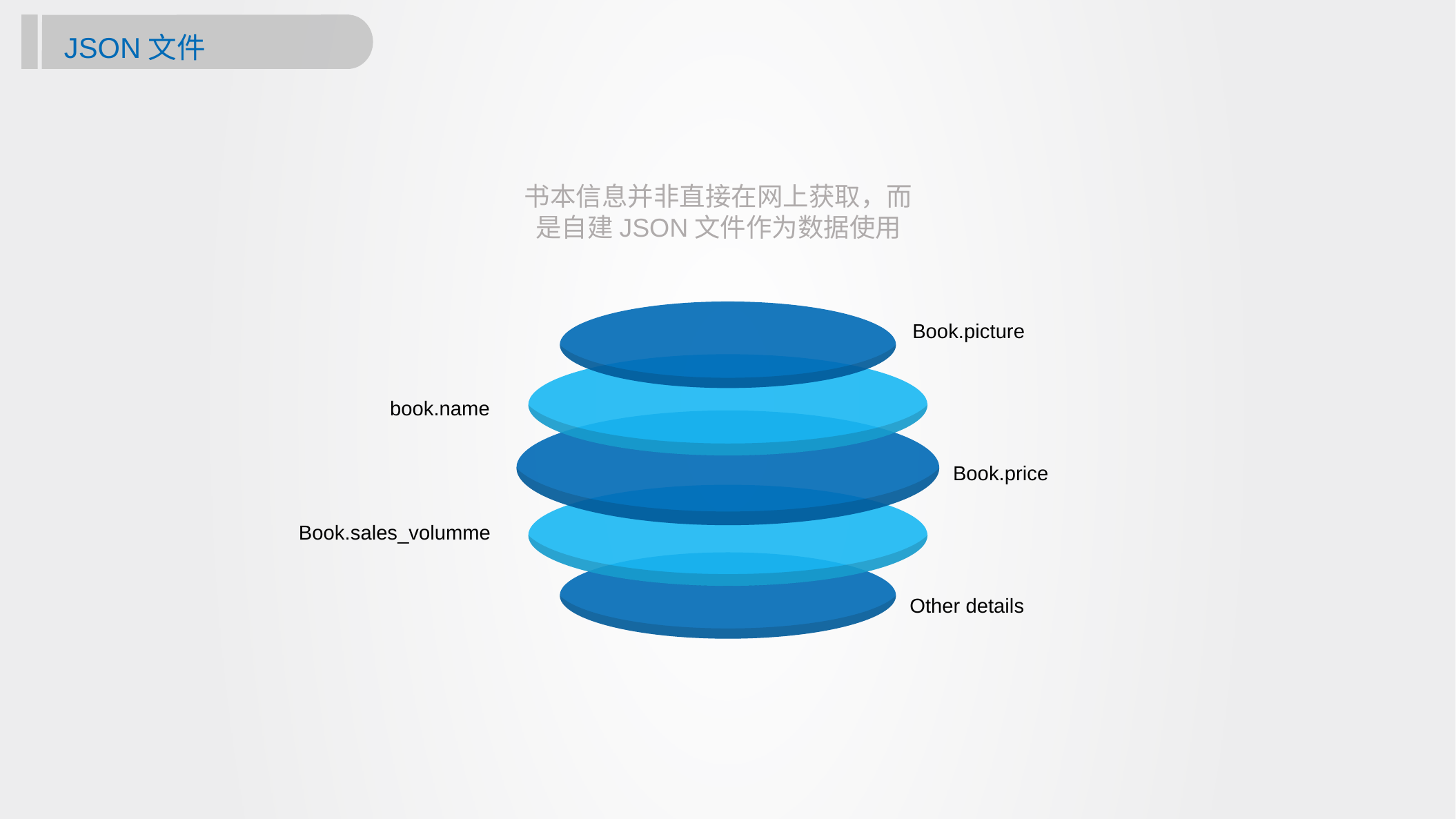

JSON文件
书本信息并非直接在网上获取，而是自建JSON文件作为数据使用

Book.picture

book.name

Book.price

Book.sales_volumme

Other details